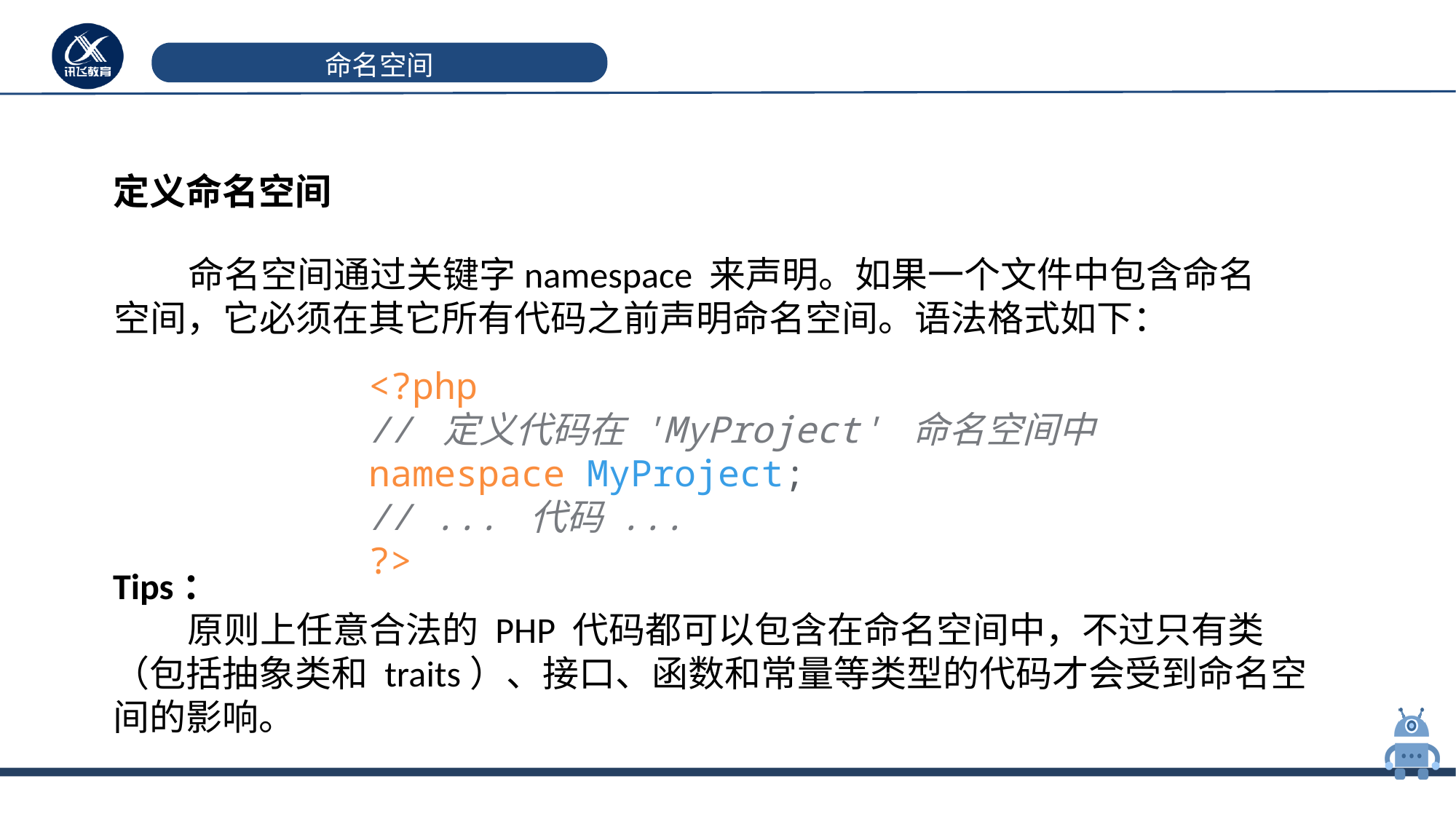

# 命名空间
定义命名空间
        命名空间通过关键字namespace 来声明。如果一个文件中包含命名空间，它必须在其它所有代码之前声明命名空间。语法格式如下：
<?php
// 定义代码在 'MyProject' 命名空间中
namespace MyProject;
// ... 代码 ...
?>
Tips：
        原则上任意合法的 PHP 代码都可以包含在命名空间中，不过只有类（包括抽象类和 traits）、接口、函数和常量等类型的代码才会受到命名空间的影响。